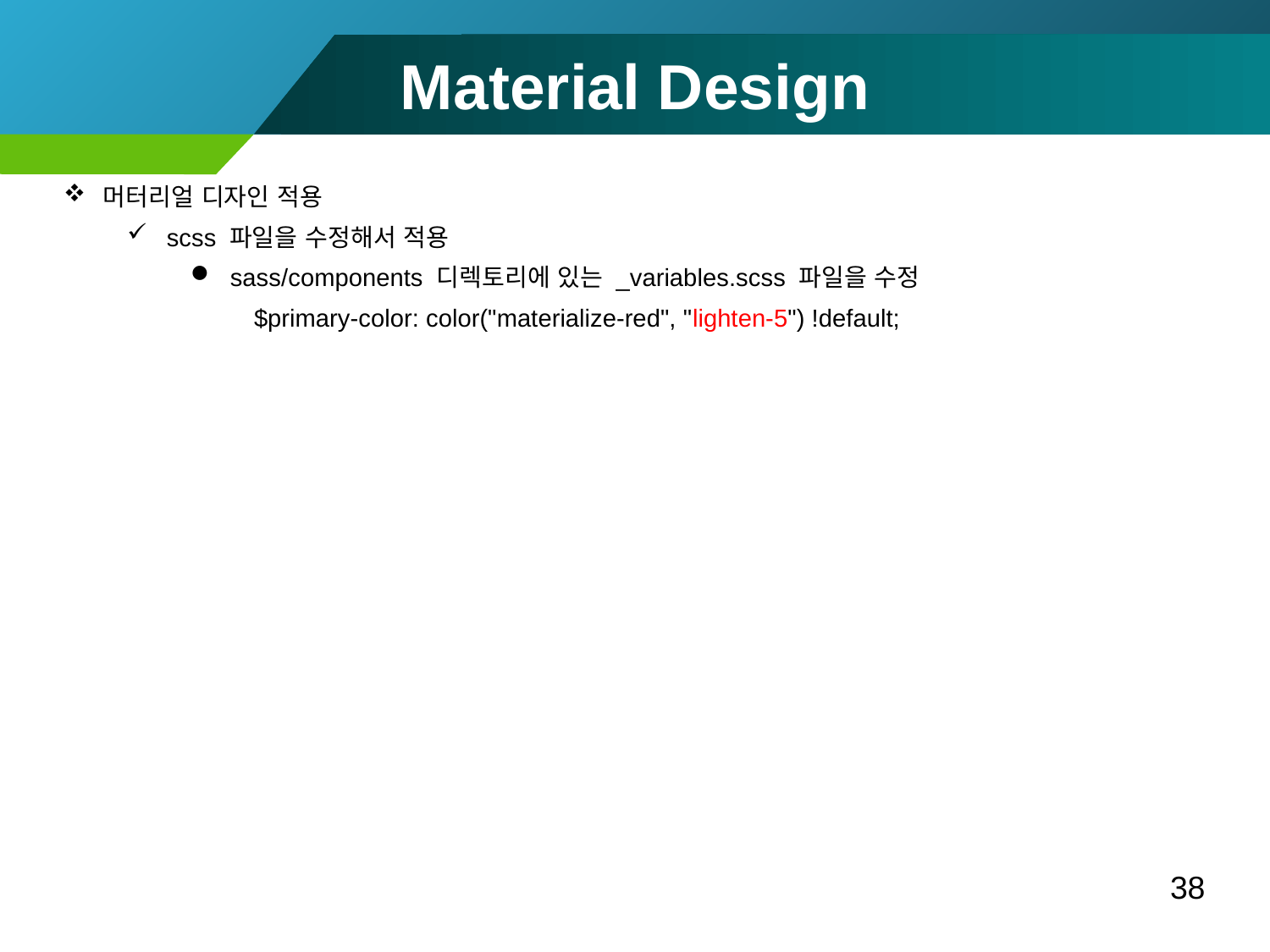

Material Design
머터리얼 디자인 적용
scss 파일을 수정해서 적용
sass/components 디렉토리에 있는 _variables.scss 파일을 수정
$primary-color: color("materialize-red", "lighten-5") !default;
38